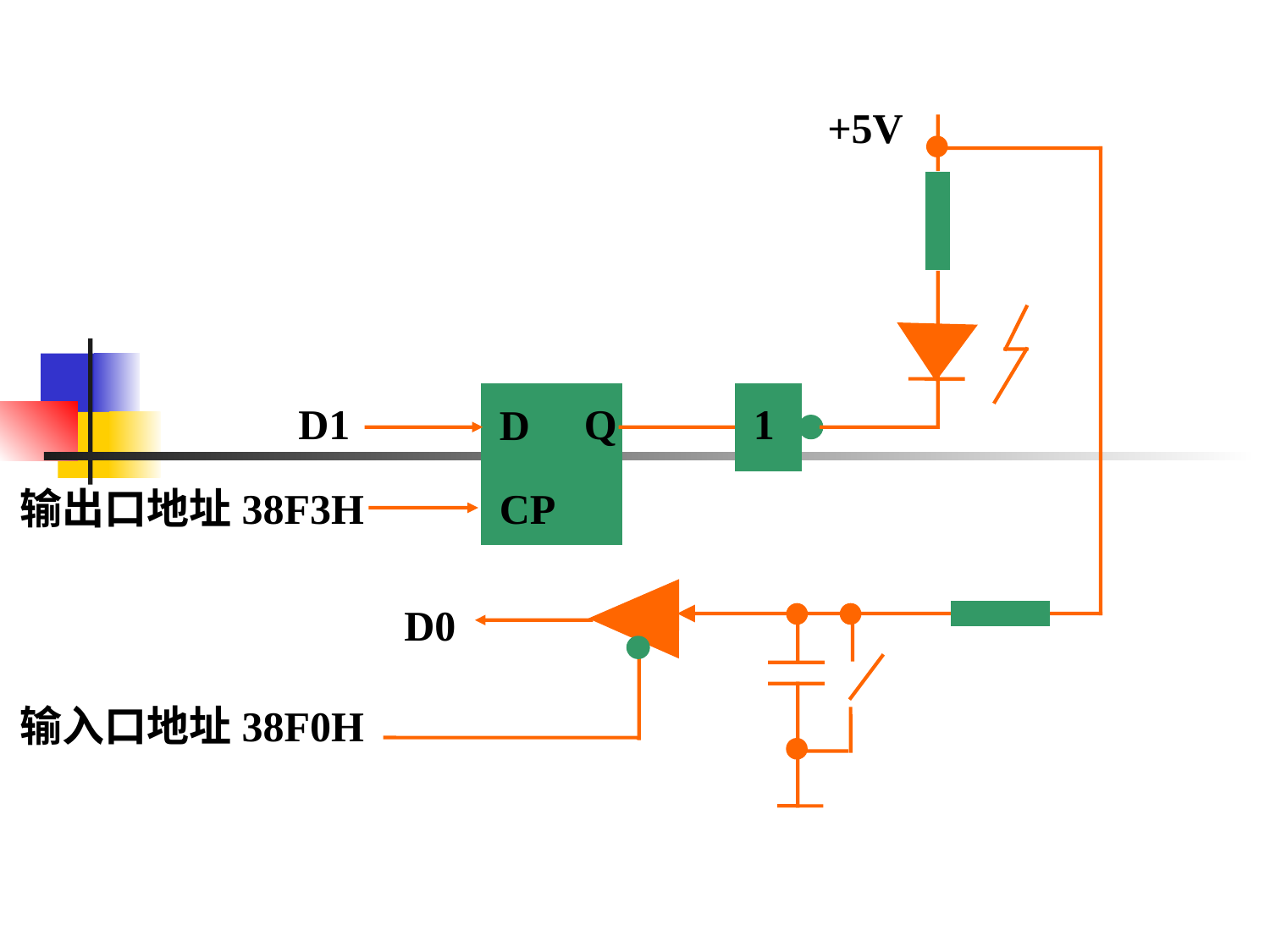

+5V

D1
Q
1
D

输出口地址38F3H
CP

D0

输入口地址38F0H